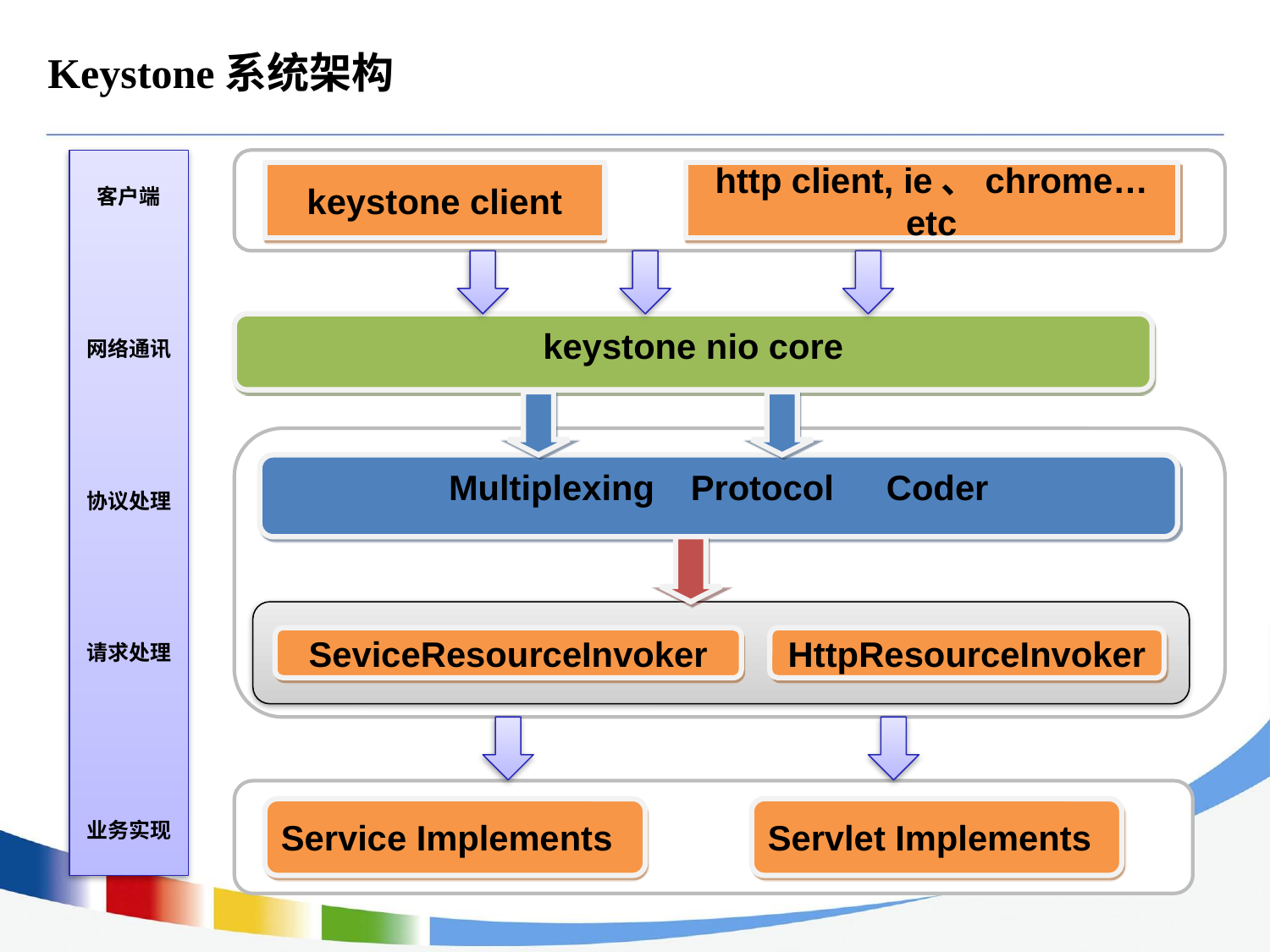

# Keystone系统架构
客户端

网络通讯

协议处理

请求处理

业务实现

keystone client
http client, ie、chrome…etc

keystone nio core

Multiplexing         Protocol             Coder

SeviceResourceInvoker
HttpResourceInvoker

Service Implements
Servlet Implements